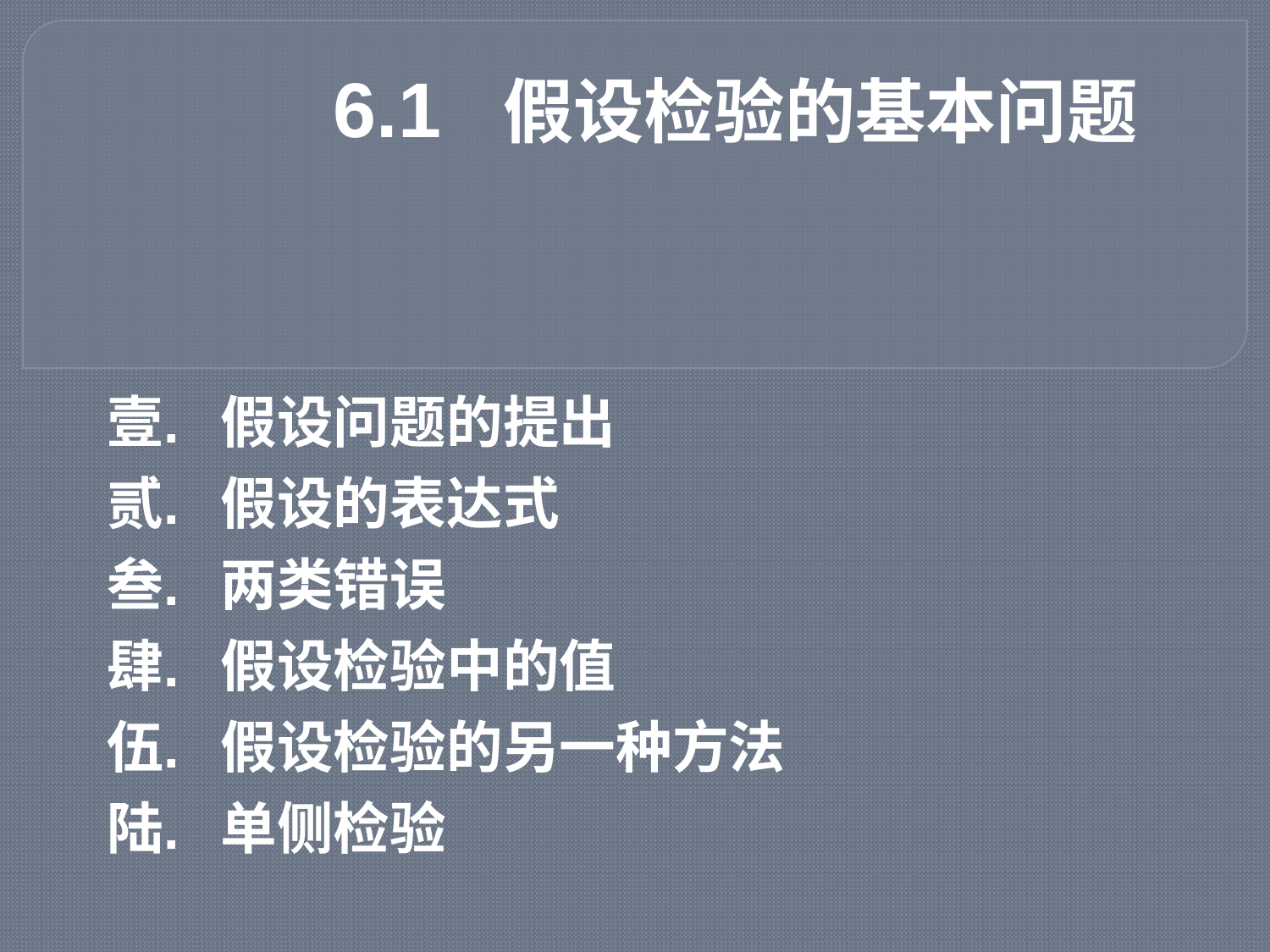

6.1  假设检验的基本问题
假设问题的提出
假设的表达式
两类错误
假设检验中的值
假设检验的另一种方法
单侧检验